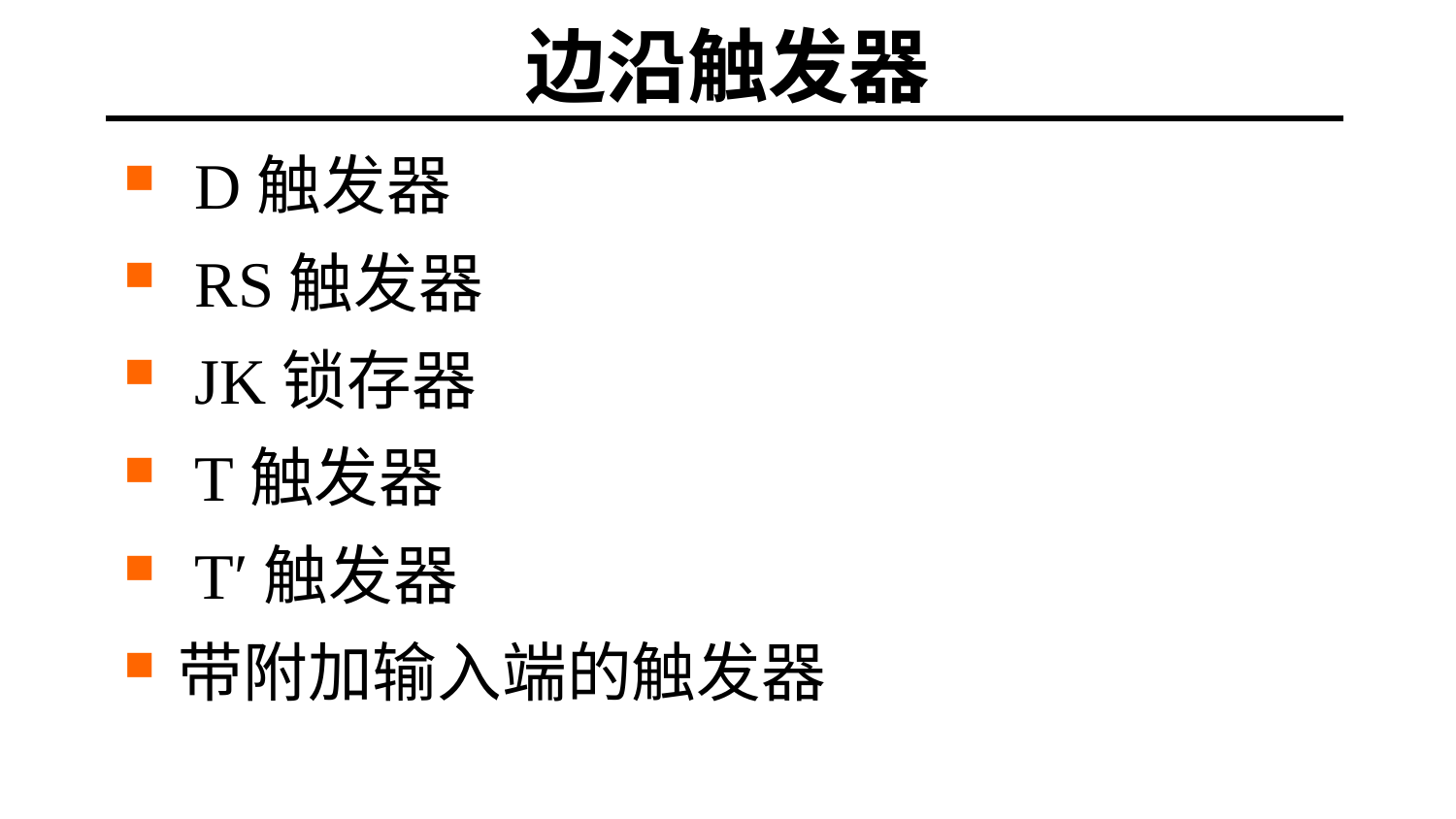

# 边沿触发器
 D触发器
 RS触发器
 JK锁存器
 T触发器
 T′触发器
带附加输入端的触发器
23